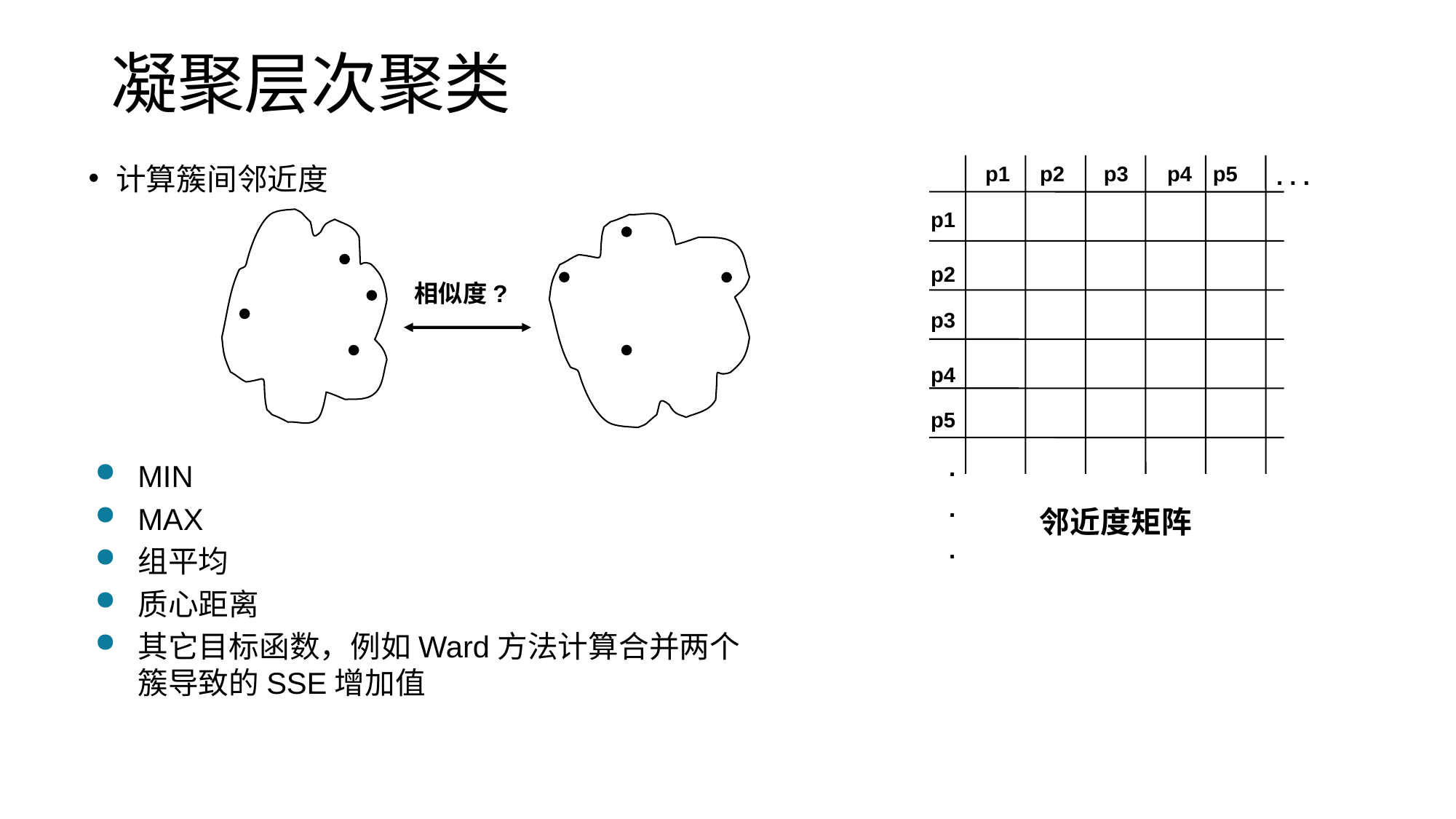

# 凝聚层次聚类
计算簇间邻近度

p1

p2

p3

p4
p5

. . .

p1

p2

p3

p4

p5

.
.
.

相似度?

MIN
MAX
组平均
质心距离
其它目标函数，例如Ward方法计算合并两个簇导致的SSE增加值
邻近度矩阵